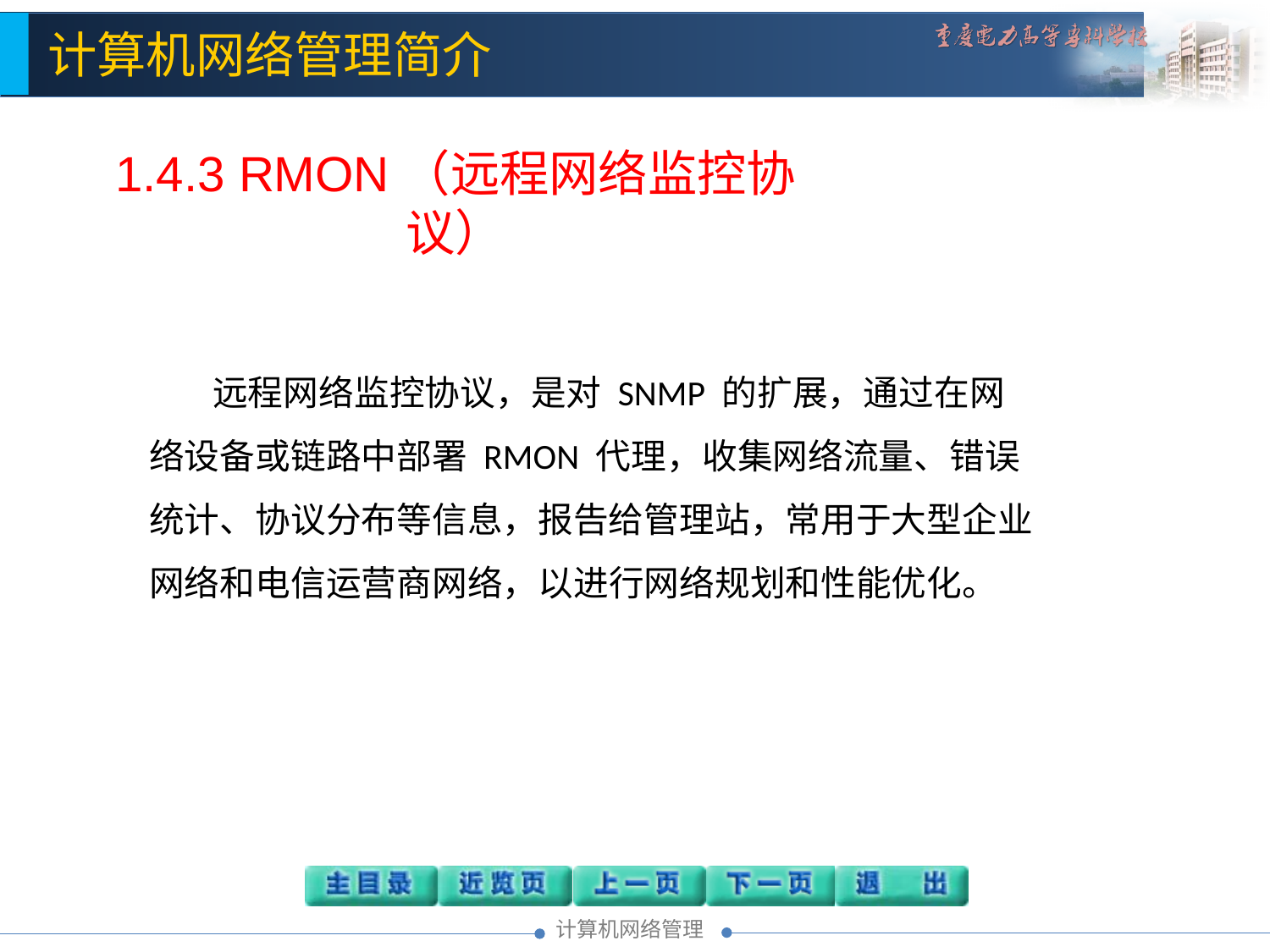

1.4.3 RMON（远程网络监控协议）
远程网络监控协议，是对 SNMP 的扩展，通过在网络设备或链路中部署 RMON 代理，收集网络流量、错误统计、协议分布等信息，报告给管理站，常用于大型企业网络和电信运营商网络，以进行网络规划和性能优化。